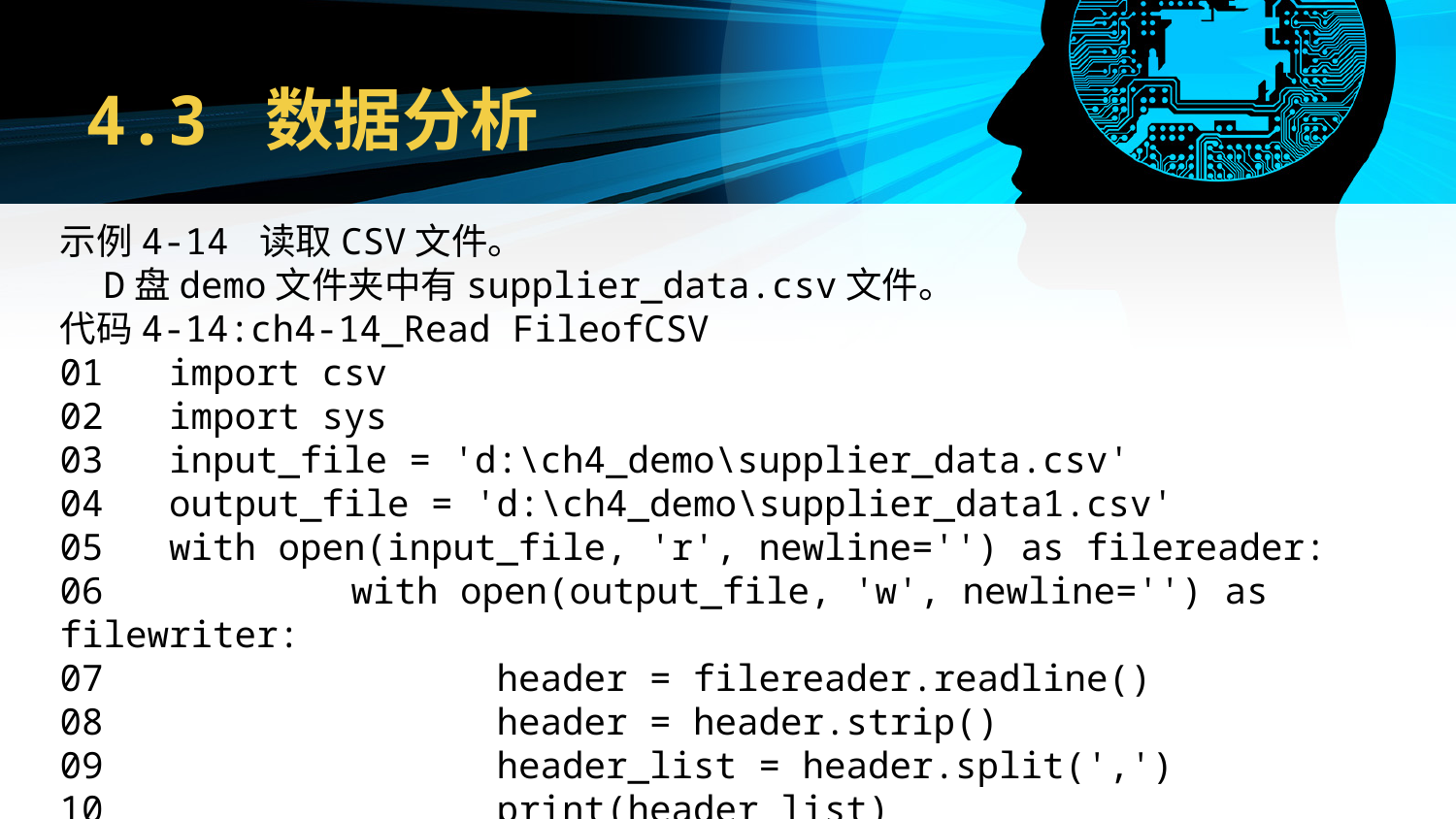

# 4.3 数据分析
示例4-14 读取CSV文件。
  D盘demo文件夹中有supplier_data.csv文件。
代码4-14:ch4-14_Read FileofCSV
01   import csv
02   import sys
03   input_file = 'd:\ch4_demo\supplier_data.csv'
04   output_file = 'd:\ch4_demo\supplier_data1.csv'
05   with open(input_file, 'r', newline='') as filereader:
06   		with open(output_file, 'w', newline='') as filewriter:
07   			header = filereader.readline()
08   			header = header.strip()
09   			header_list = header.split(',')
10   			print(header_list)